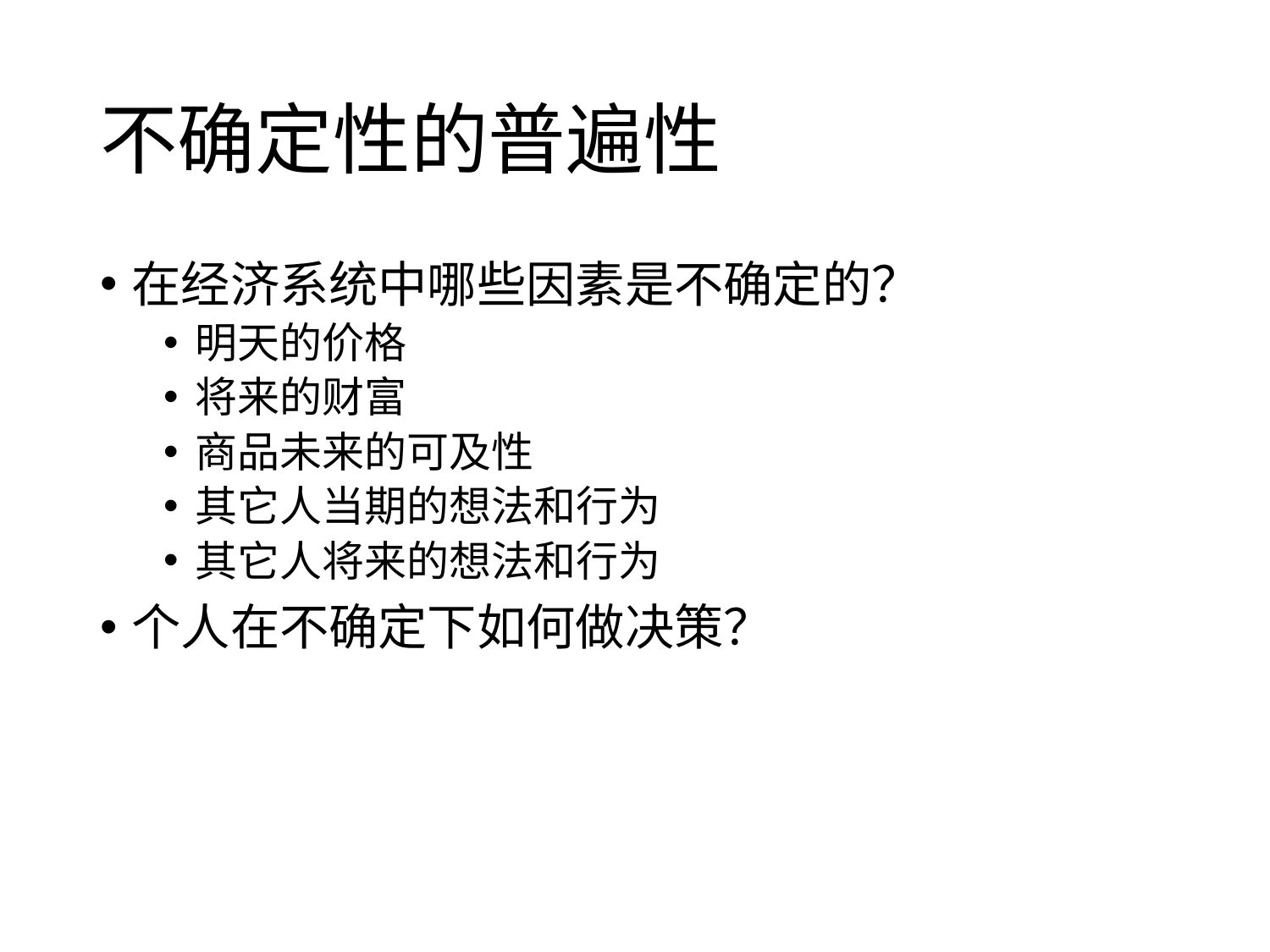

# 不确定性的普遍性
在经济系统中哪些因素是不确定的？
明天的价格
将来的财富
商品未来的可及性
其它人当期的想法和行为
其它人将来的想法和行为
个人在不确定下如何做决策？